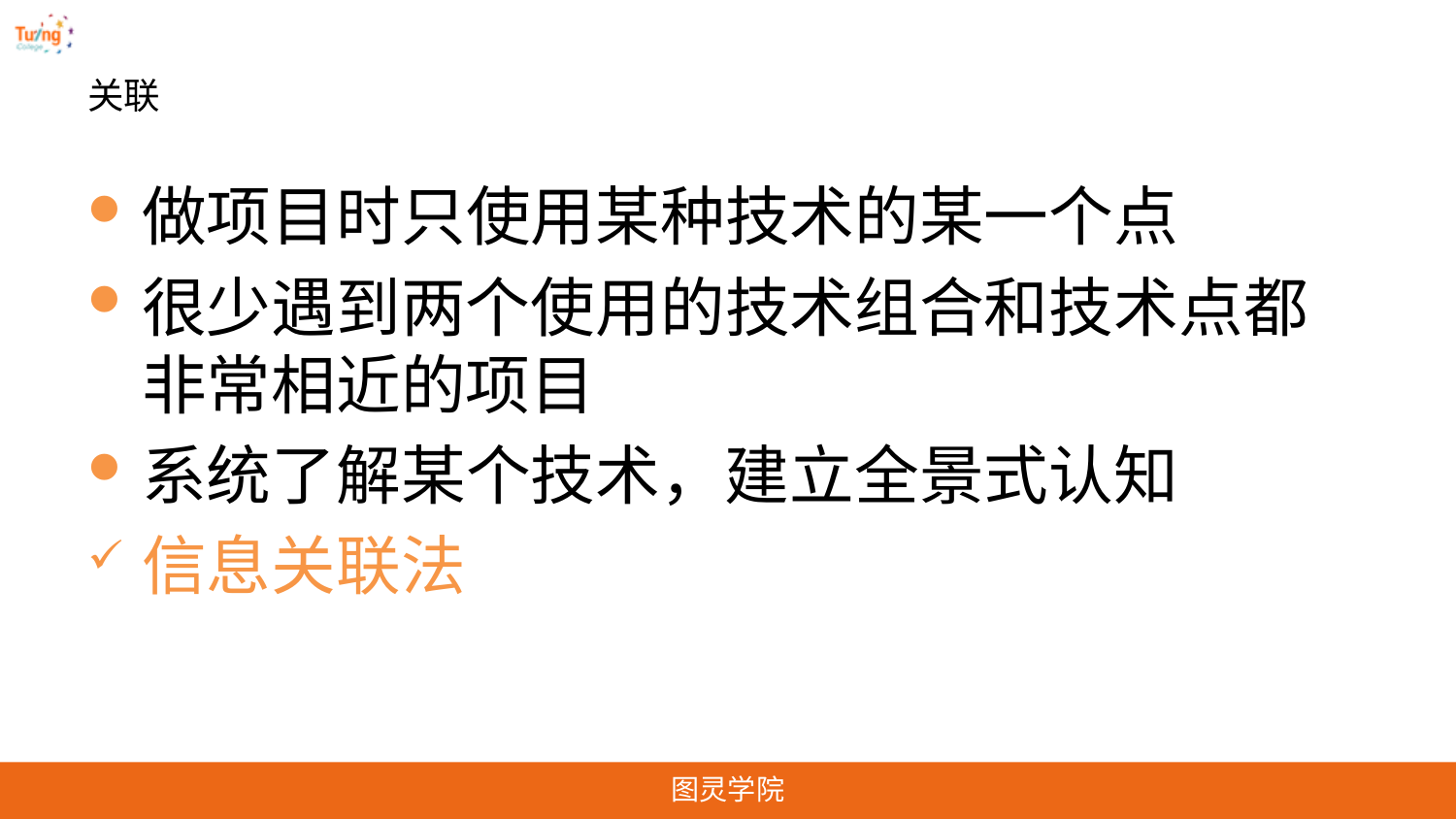

# 关联
做项目时只使用某种技术的某一个点
很少遇到两个使用的技术组合和技术点都非常相近的项目
系统了解某个技术，建立全景式认知
信息关联法
图灵学院